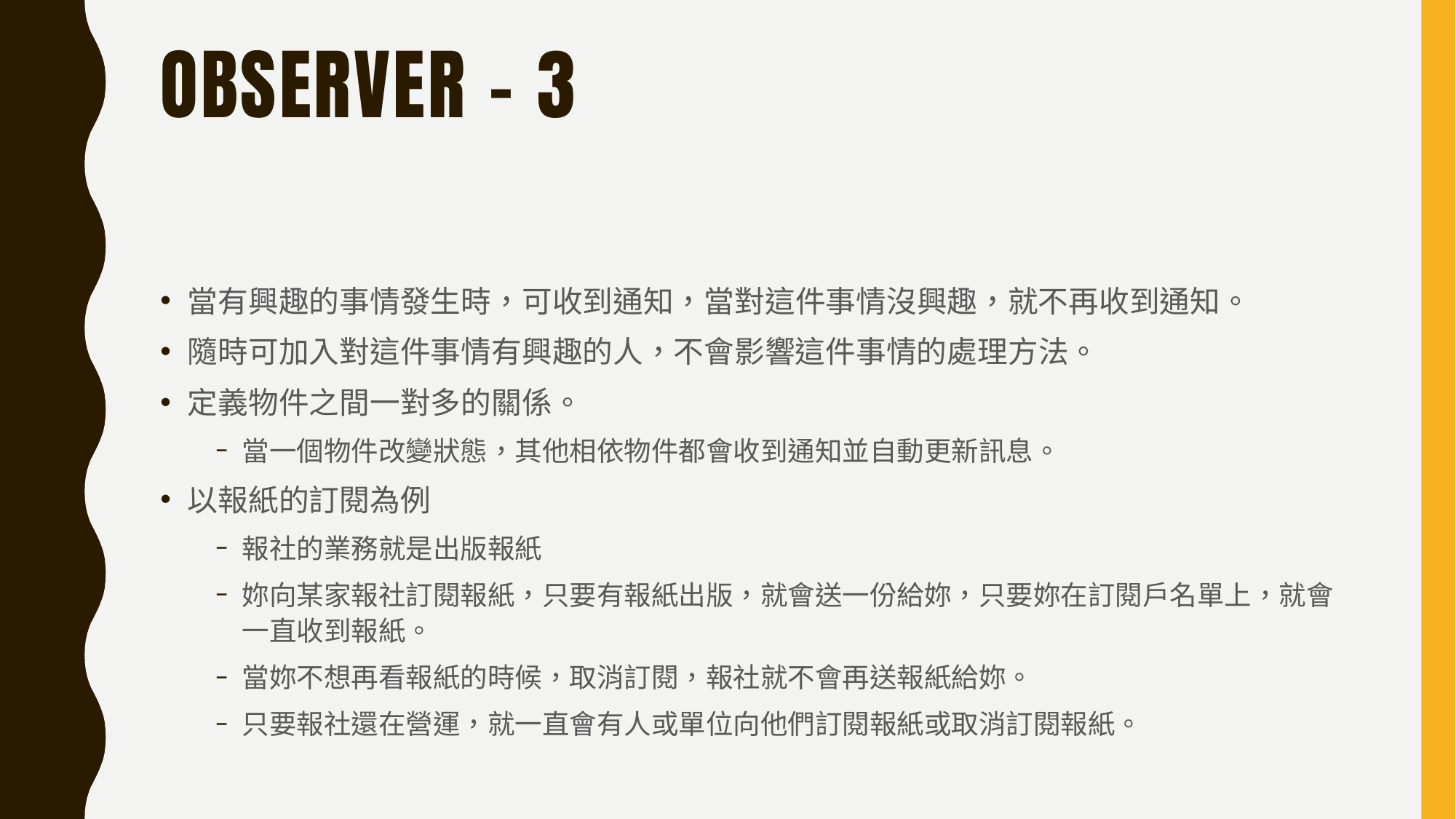

# Observer - 3
當有興趣的事情發生時，可收到通知，當對這件事情沒興趣，就不再收到通知。
隨時可加入對這件事情有興趣的人，不會影響這件事情的處理方法。
定義物件之間一對多的關係。
當一個物件改變狀態，其他相依物件都會收到通知並自動更新訊息。
以報紙的訂閱為例
報社的業務就是出版報紙
妳向某家報社訂閱報紙，只要有報紙出版，就會送一份給妳，只要妳在訂閱戶名單上，就會一直收到報紙。
當妳不想再看報紙的時候，取消訂閱，報社就不會再送報紙給妳。
只要報社還在營運，就一直會有人或單位向他們訂閱報紙或取消訂閱報紙。